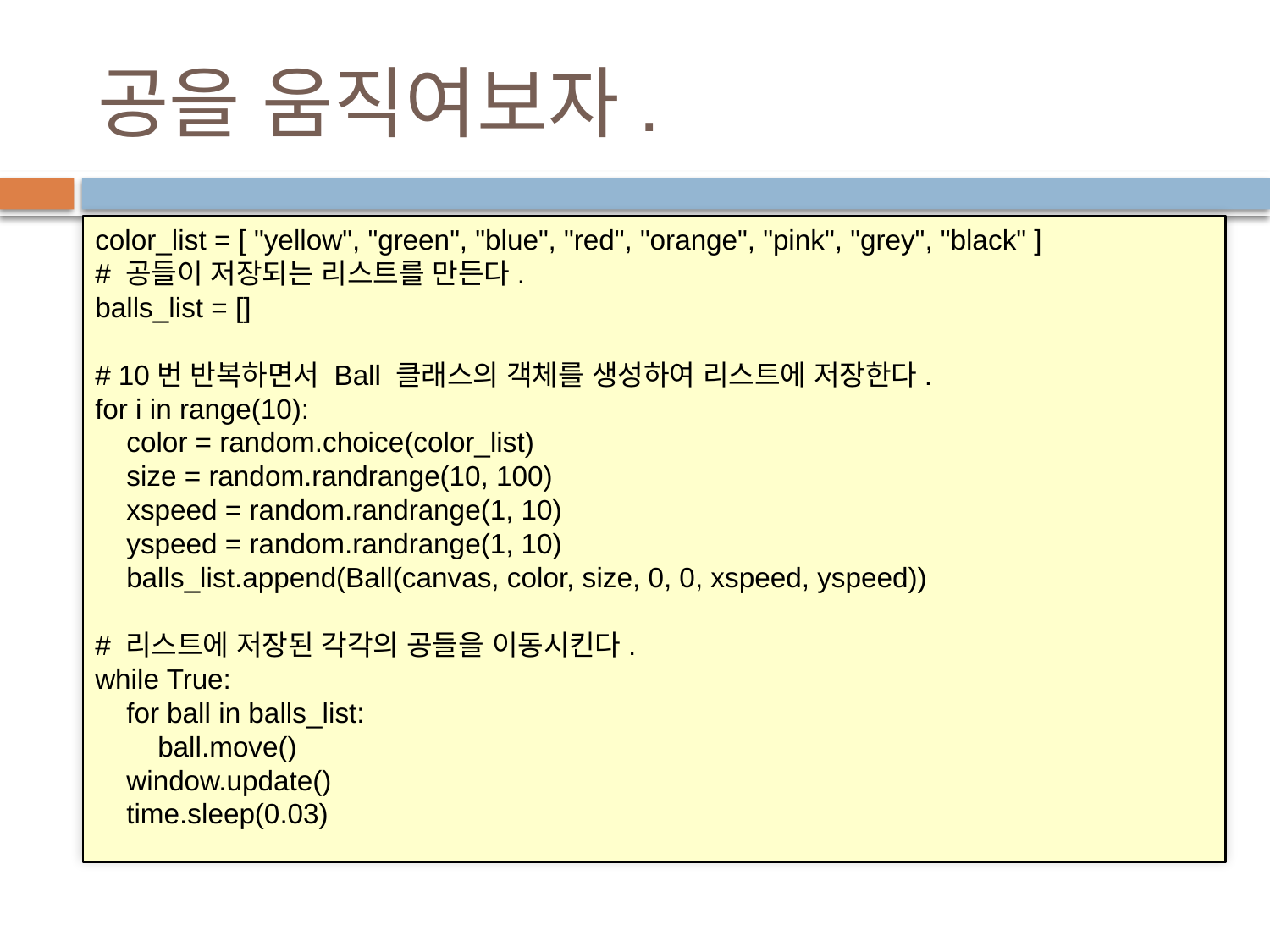

# 공을 움직여보자.
color_list = [ "yellow", "green", "blue", "red", "orange", "pink", "grey", "black" ]
# 공들이 저장되는 리스트를 만든다.
balls_list = []

# 10번 반복하면서 Ball 클래스의 객체를 생성하여 리스트에 저장한다.
for i in range(10):
    color = random.choice(color_list)
    size = random.randrange(10, 100)
    xspeed = random.randrange(1, 10)
    yspeed = random.randrange(1, 10)
    balls_list.append(Ball(canvas, color, size, 0, 0, xspeed, yspeed))

# 리스트에 저장된 각각의 공들을 이동시킨다.
while True:
    for ball in balls_list:
        ball.move()
    window.update()
    time.sleep(0.03)